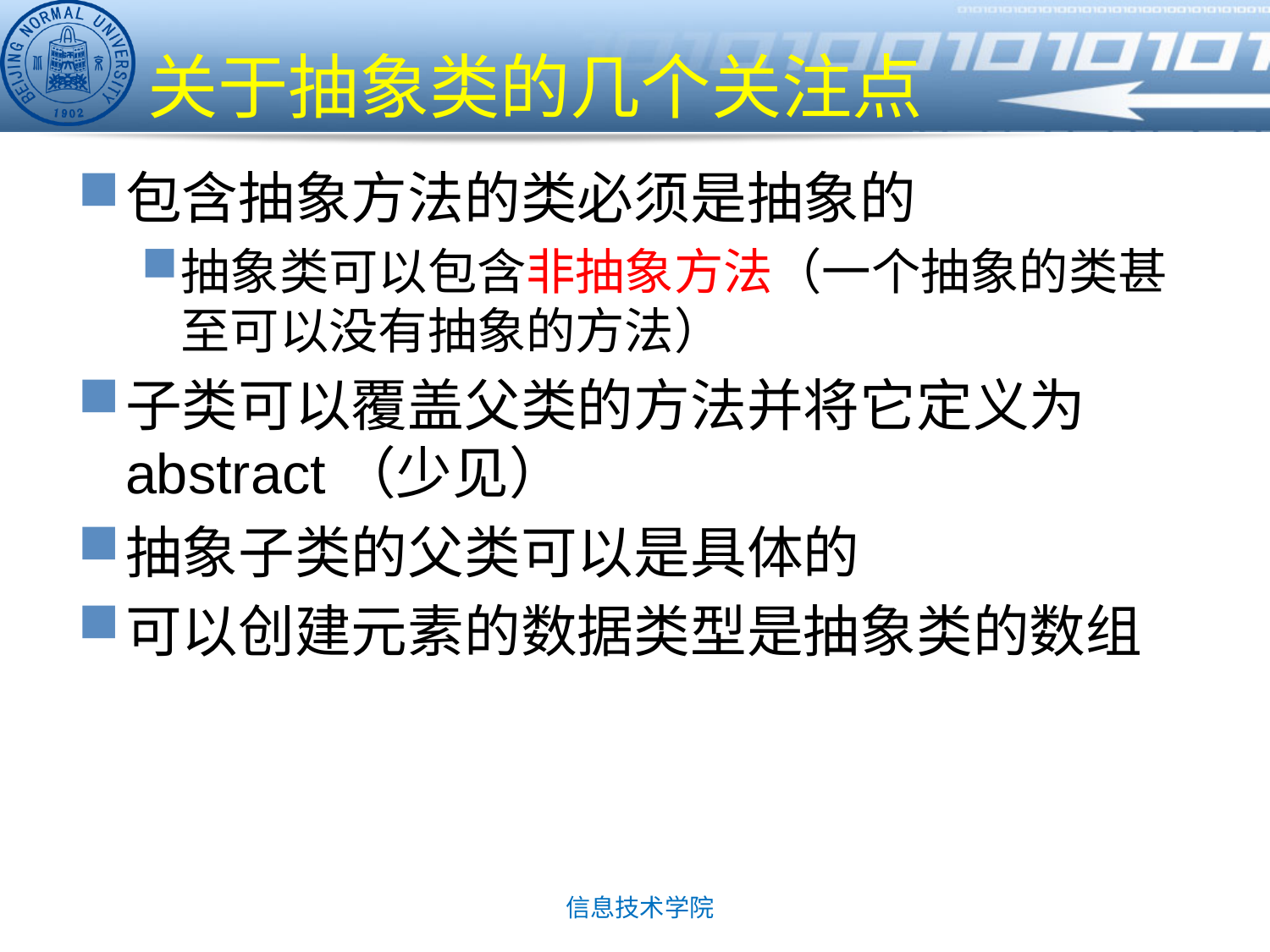

# 关于抽象类的几个关注点
包含抽象方法的类必须是抽象的
抽象类可以包含非抽象方法（一个抽象的类甚至可以没有抽象的方法）
子类可以覆盖父类的方法并将它定义为abstract（少见）
抽象子类的父类可以是具体的
可以创建元素的数据类型是抽象类的数组